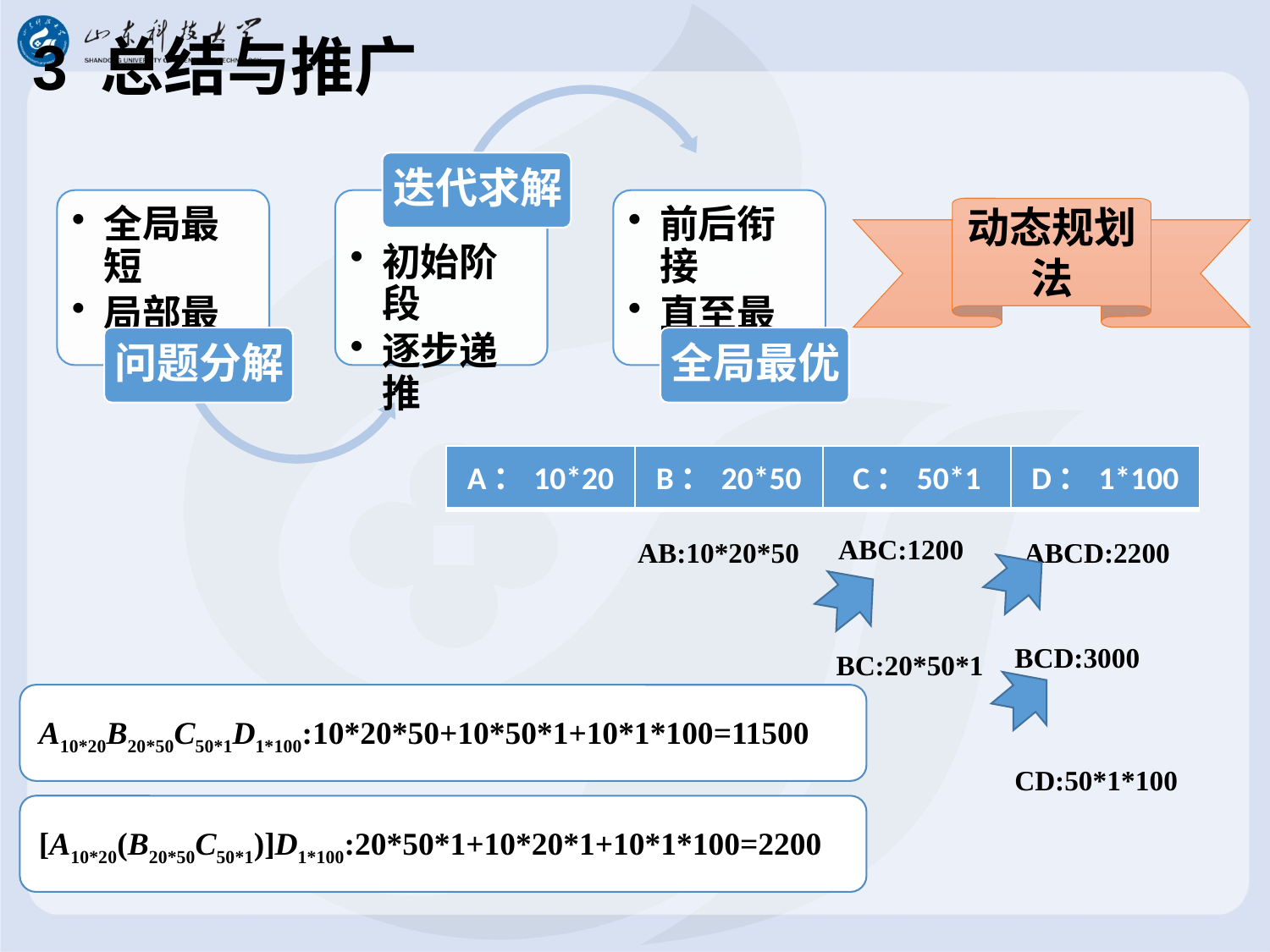

# 3 总结与推广
全局最短
局部最短
问题分解
初始阶段
逐步递推
迭代求解
前后衔接
直至最终
全局最优
动态规划法
| A：10\*20 | B：20\*50 | C：50\*1 | D：1\*100 |
| --- | --- | --- | --- |
ABC:1200
AB:10*20*50
ABCD:2200

BCD:3000
BC:20*50*1

A10*20B20*50C50*1D1*100:10*20*50+10*50*1+10*1*100=11500
[A10*20(B20*50C50*1)]D1*100:20*50*1+10*20*1+10*1*100=2200
CD:50*1*100